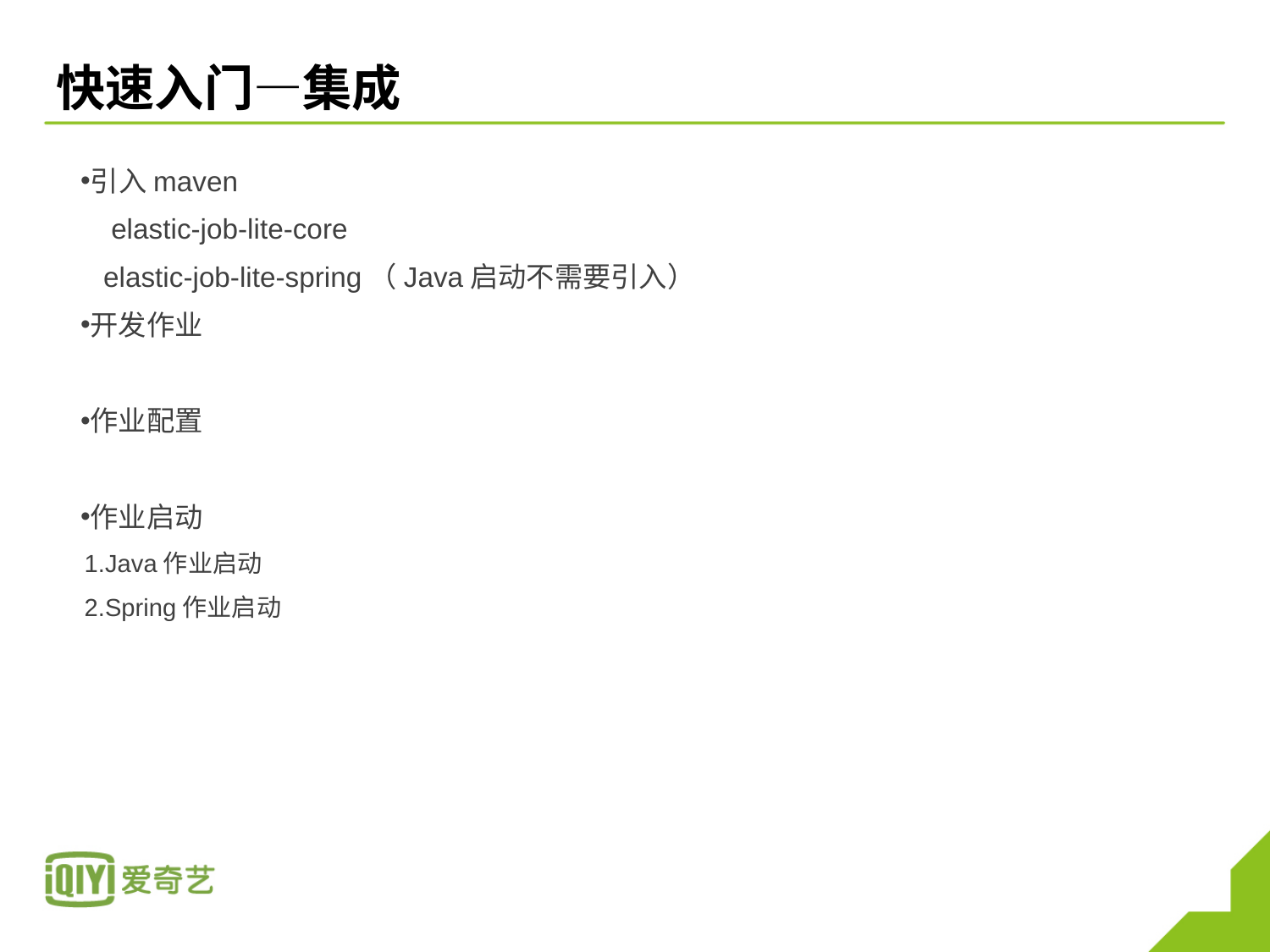

# 快速入门—集成
引入maven
       elastic-job-lite-core
      elastic-job-lite-spring（Java启动不需要引入）
开发作业

作业配置

作业启动
    1.Java作业启动
    2.Spring作业启动